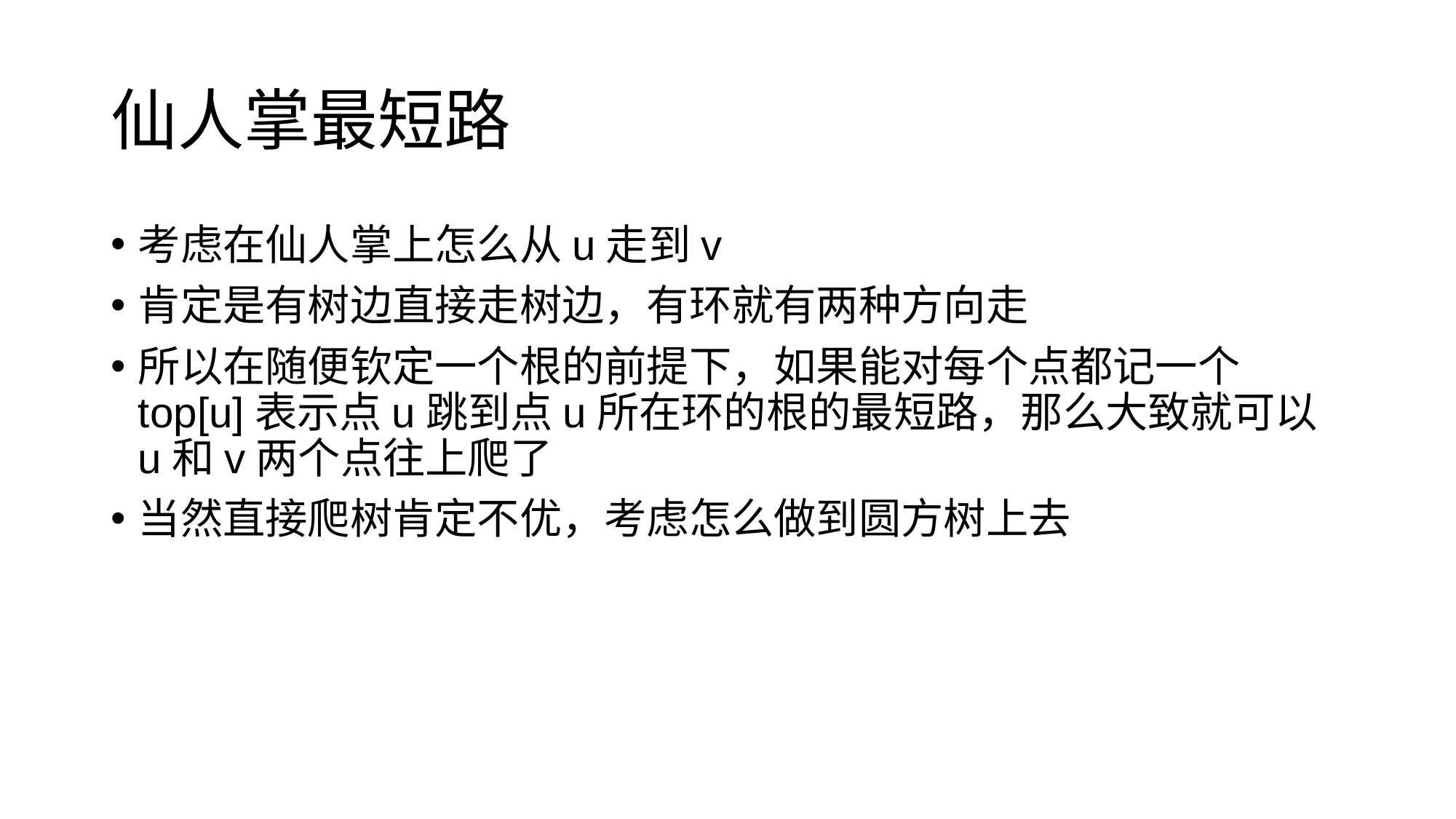

# 仙人掌最短路
考虑在仙人掌上怎么从u走到v
肯定是有树边直接走树边，有环就有两种方向走
所以在随便钦定一个根的前提下，如果能对每个点都记一个top[u]表示点u跳到点u所在环的根的最短路，那么大致就可以u和v两个点往上爬了
当然直接爬树肯定不优，考虑怎么做到圆方树上去